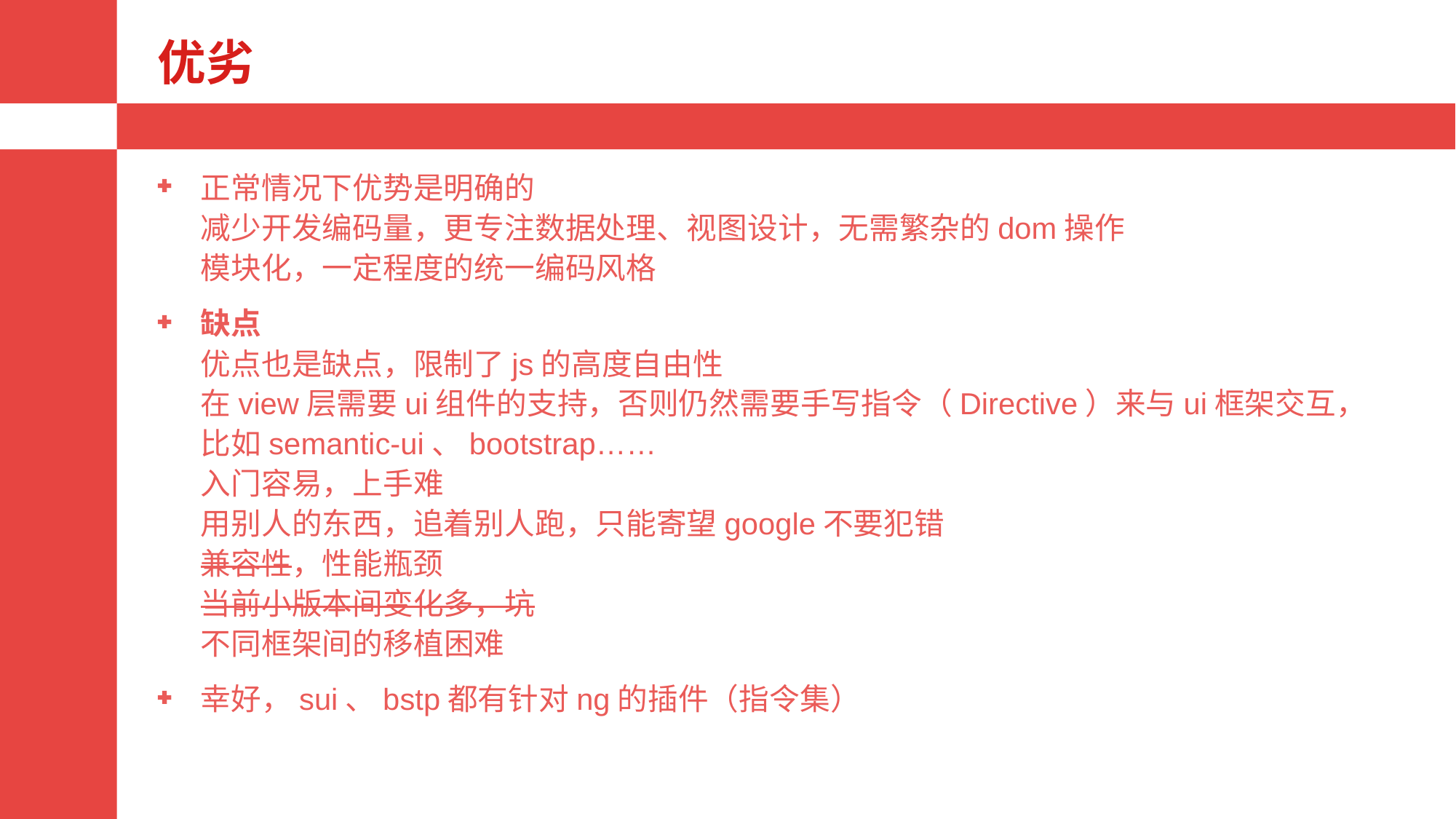

# 优劣
正常情况下优势是明确的
减少开发编码量，更专注数据处理、视图设计，无需繁杂的dom操作
模块化，一定程度的统一编码风格
缺点
优点也是缺点，限制了js的高度自由性
在view层需要ui组件的支持，否则仍然需要手写指令（Directive）来与ui框架交互，比如semantic-ui、bootstrap……
入门容易，上手难
用别人的东西，追着别人跑，只能寄望google不要犯错
兼容性，性能瓶颈
当前小版本间变化多，坑
不同框架间的移植困难
幸好，sui、bstp都有针对ng的插件（指令集）